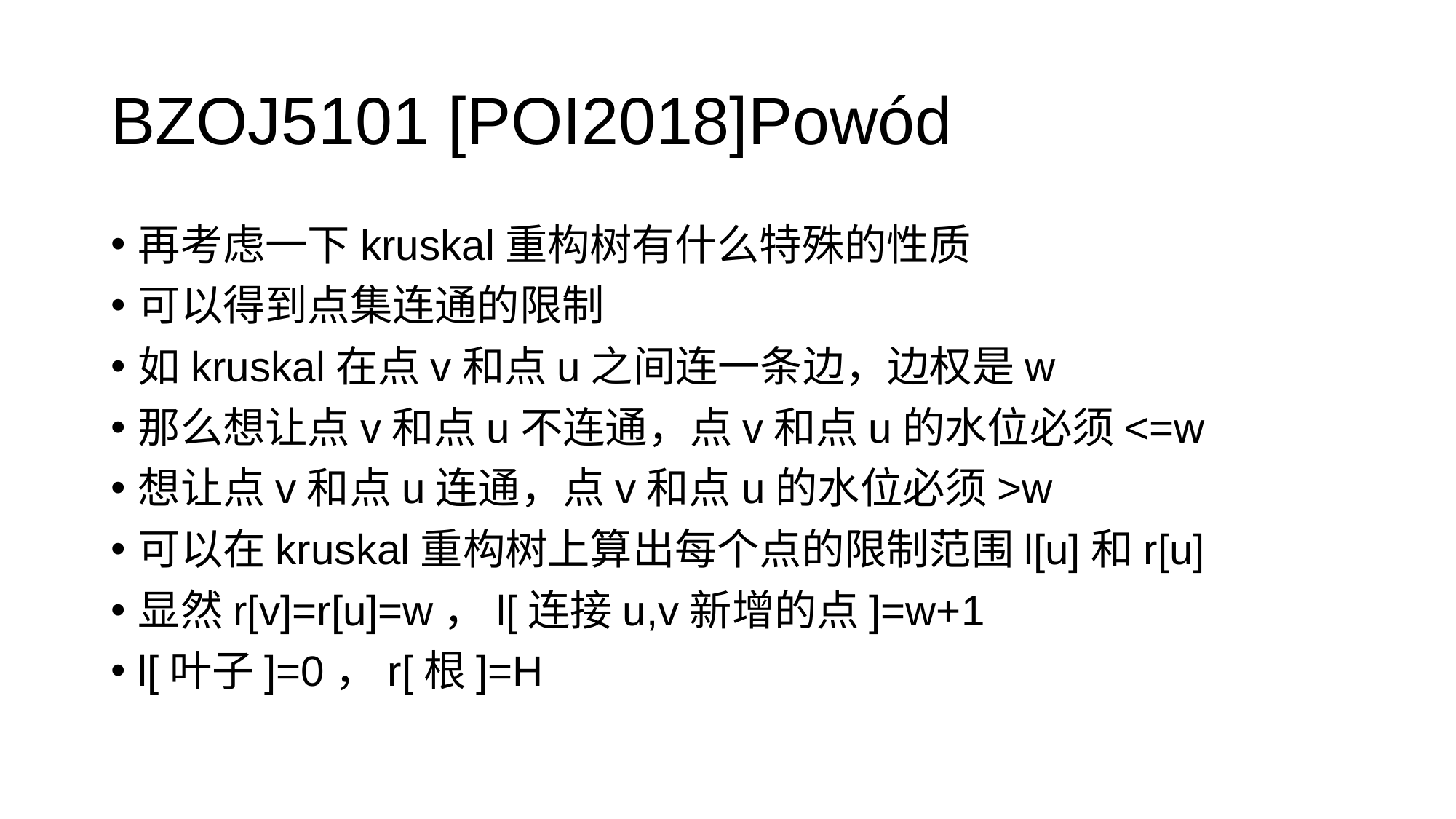

# BZOJ5101 [POI2018]Powód
再考虑一下kruskal重构树有什么特殊的性质
可以得到点集连通的限制
如kruskal在点v和点u之间连一条边，边权是w
那么想让点v和点u不连通，点v和点u的水位必须<=w
想让点v和点u连通，点v和点u的水位必须>w
可以在kruskal重构树上算出每个点的限制范围l[u]和r[u]
显然r[v]=r[u]=w，l[连接u,v新增的点]=w+1
l[叶子]=0，r[根]=H